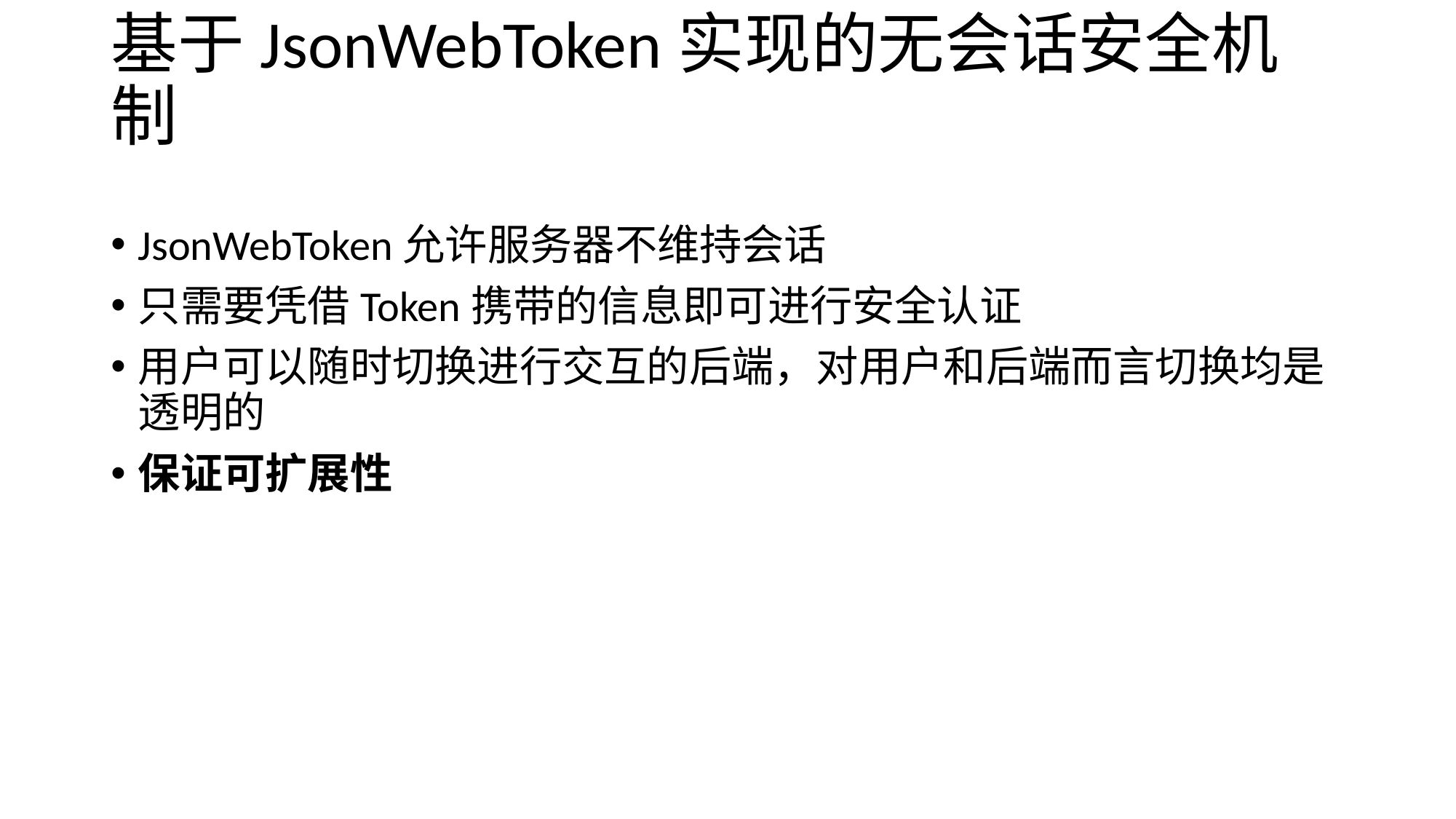

# 基于JsonWebToken实现的无会话安全机制
JsonWebToken允许服务器不维持会话
只需要凭借Token携带的信息即可进行安全认证
用户可以随时切换进行交互的后端，对用户和后端而言切换均是透明的
保证可扩展性